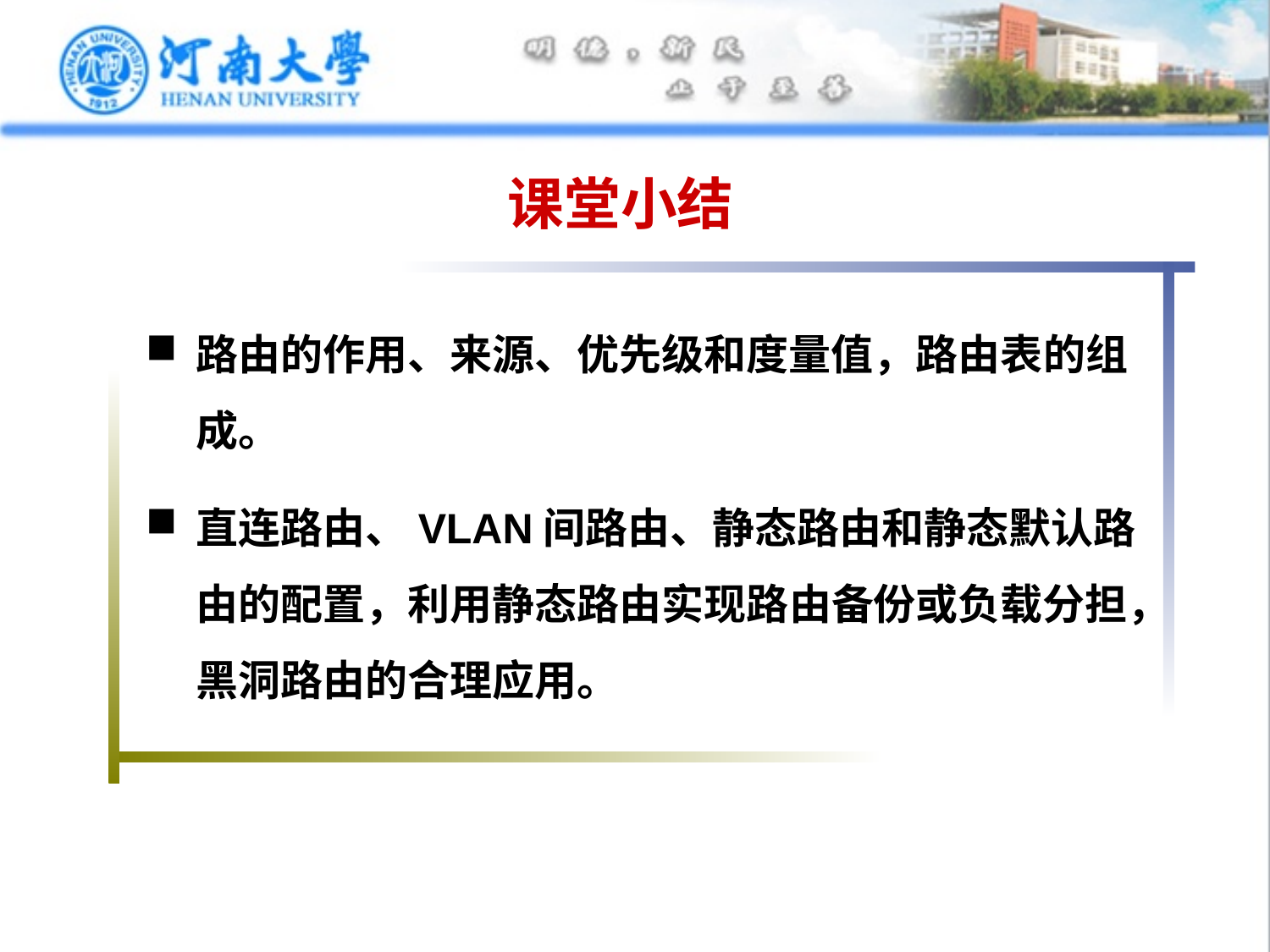

课堂小结

路由的作用、来源、优先级和度量值，路由表的组成。
直连路由、VLAN间路由、静态路由和静态默认路由的配置，利用静态路由实现路由备份或负载分担，黑洞路由的合理应用。